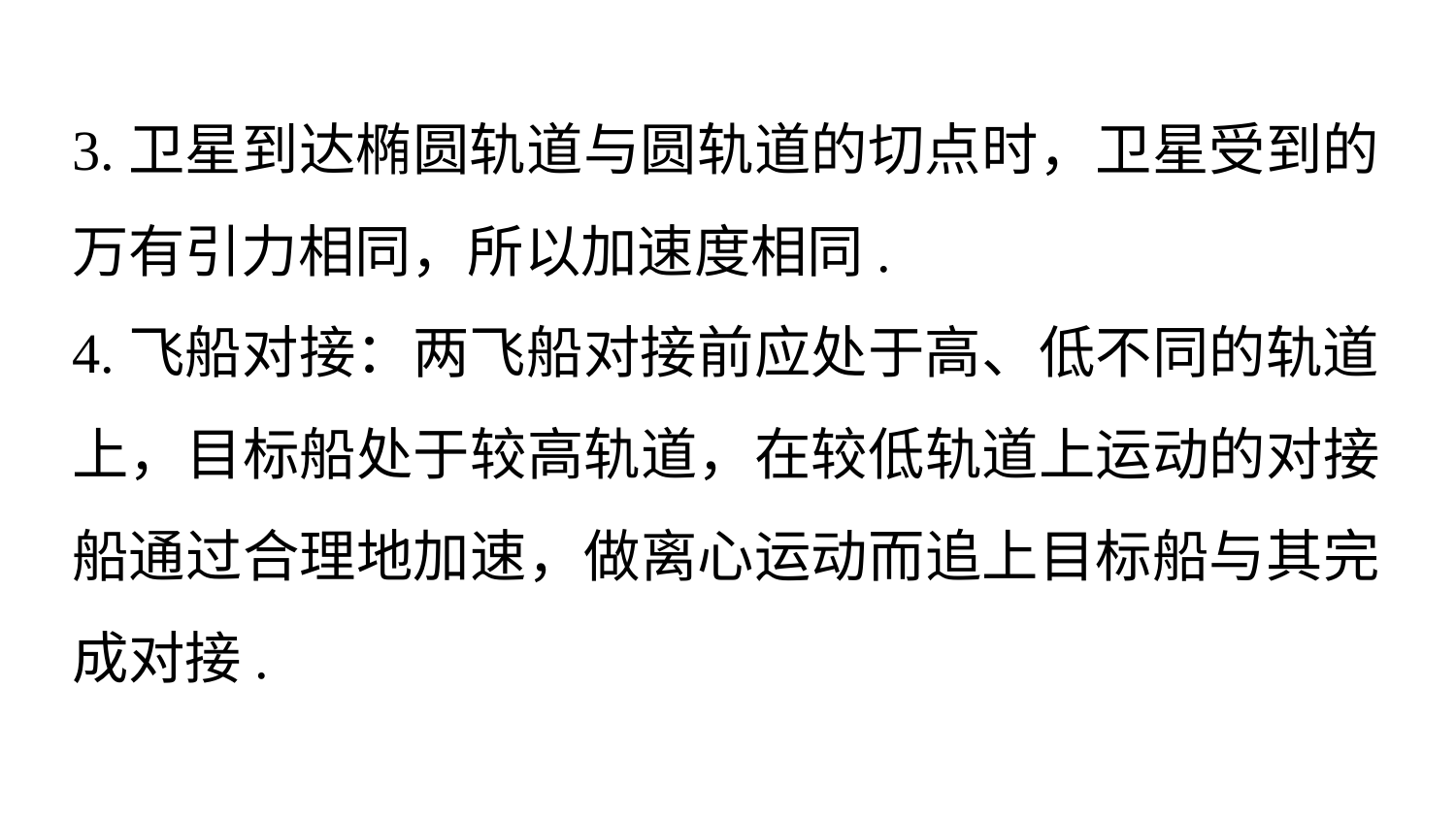

3.卫星到达椭圆轨道与圆轨道的切点时，卫星受到的万有引力相同，所以加速度相同.
4.飞船对接：两飞船对接前应处于高、低不同的轨道上，目标船处于较高轨道，在较低轨道上运动的对接船通过合理地加速，做离心运动而追上目标船与其完成对接.